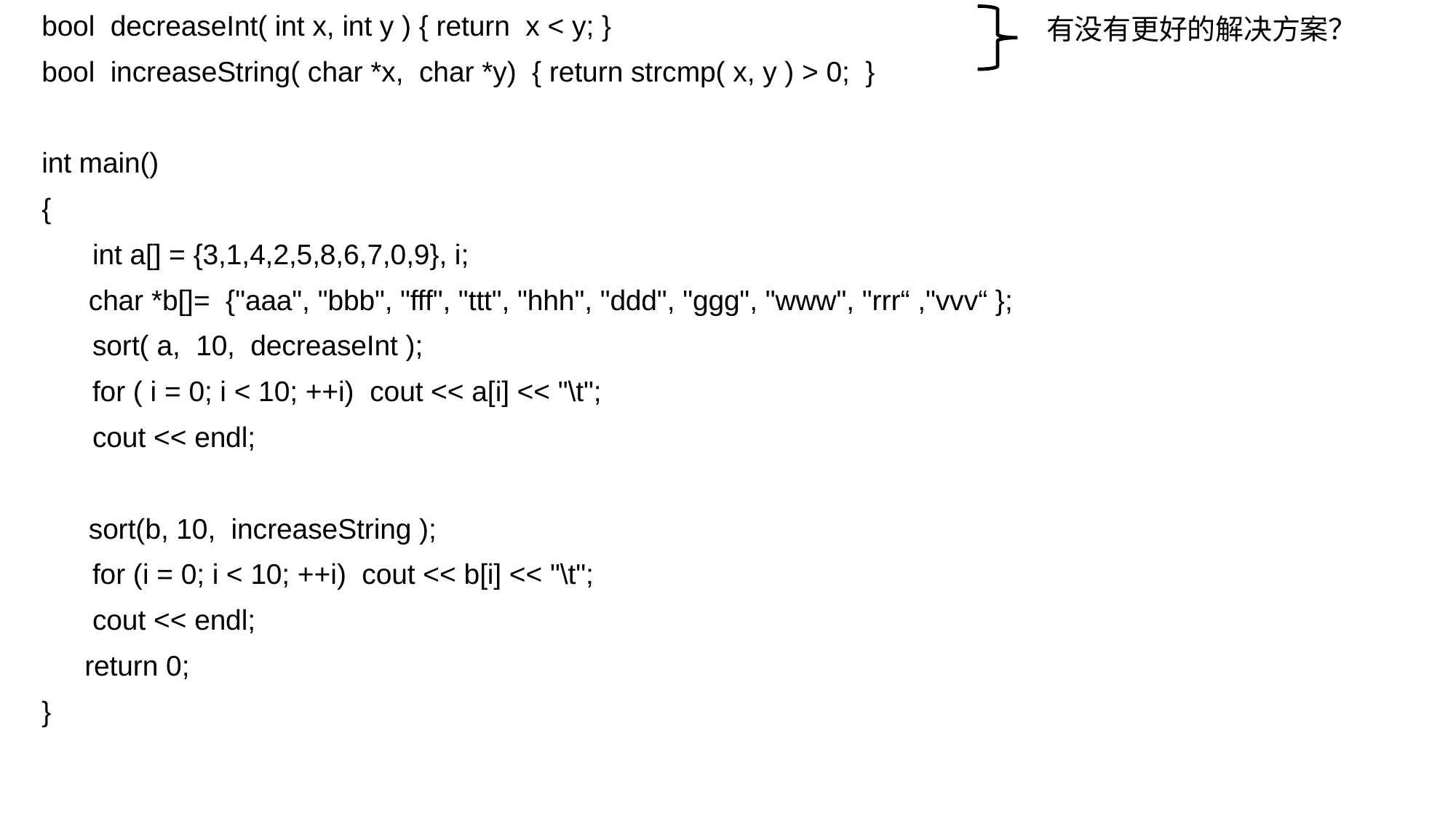

bool  decreaseInt( int x, int y ) { return  x < y; }
bool  increaseString( char *x,  char *y)  { return strcmp( x, y ) > 0;  }

int main()
{
	   int a[] = {3,1,4,2,5,8,6,7,0,9}, i;
      char *b[]=  {"aaa", "bbb", "fff", "ttt", "hhh", "ddd", "ggg", "www", "rrr“ ,"vvv“ };
 	   sort( a,  10,  decreaseInt );
	   for ( i = 0; i < 10; ++i)  cout << a[i] << "\t";
	   cout << endl;

      sort(b, 10,  increaseString );
	   for (i = 0; i < 10; ++i)  cout << b[i] << "\t";
	   cout << endl;
	  return 0;
}

有没有更好的解决方案？